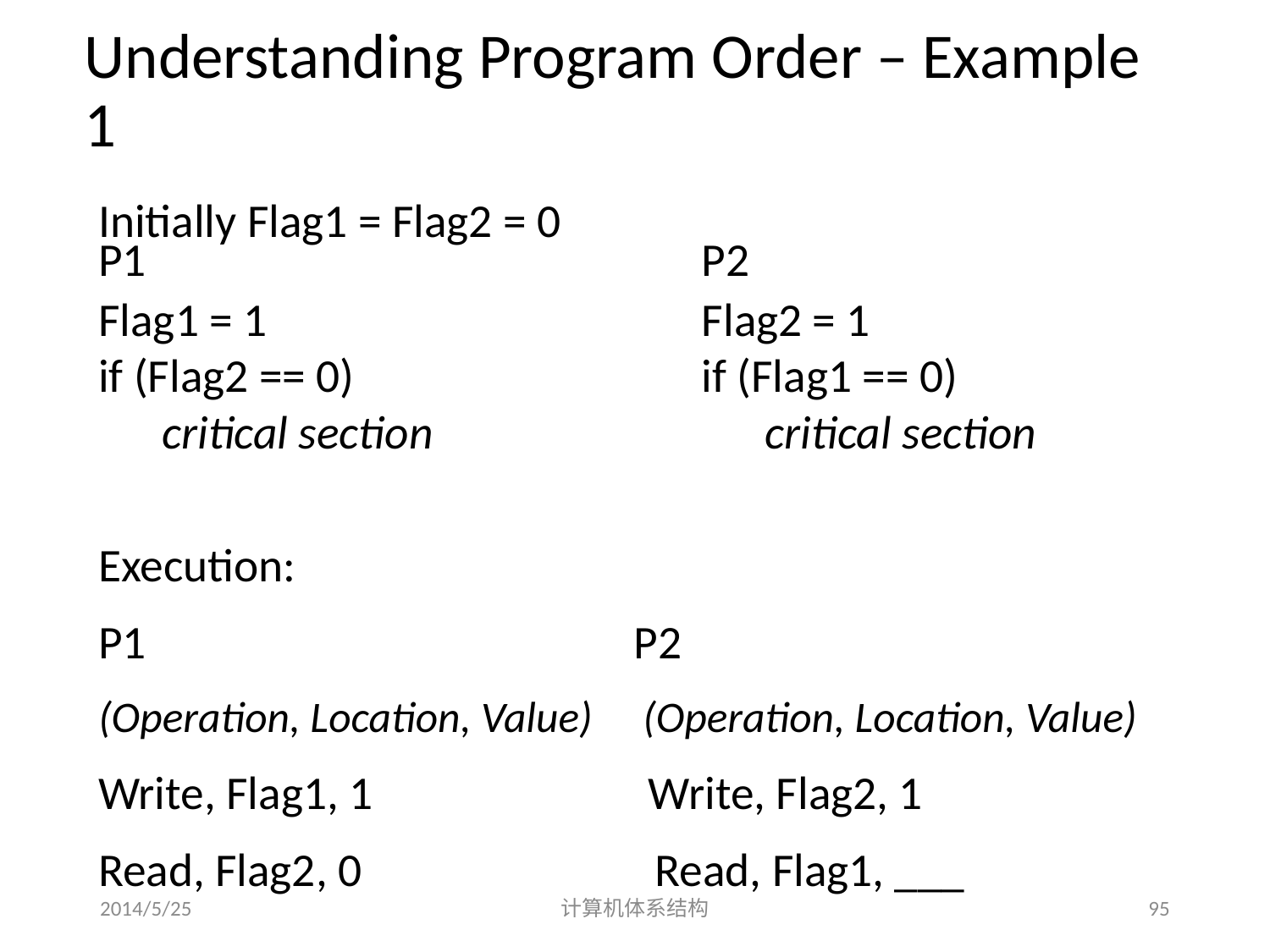

# Understanding Program Order – Example 1
Initially Flag1 = Flag2 = 0
P1 					P2
Flag1 = 1 				Flag2 = 1
if (Flag2 == 0) 			if (Flag1 == 0)
      critical section 			      critical section

Execution:
P1      				     P2
(Operation, Location, Value)     (Operation, Location, Value)
Write, Flag1, 1                          Write, Flag2, 1
Read, Flag2, 0 		       Read, Flag1, ___

2014/5/25
计算机体系结构
95